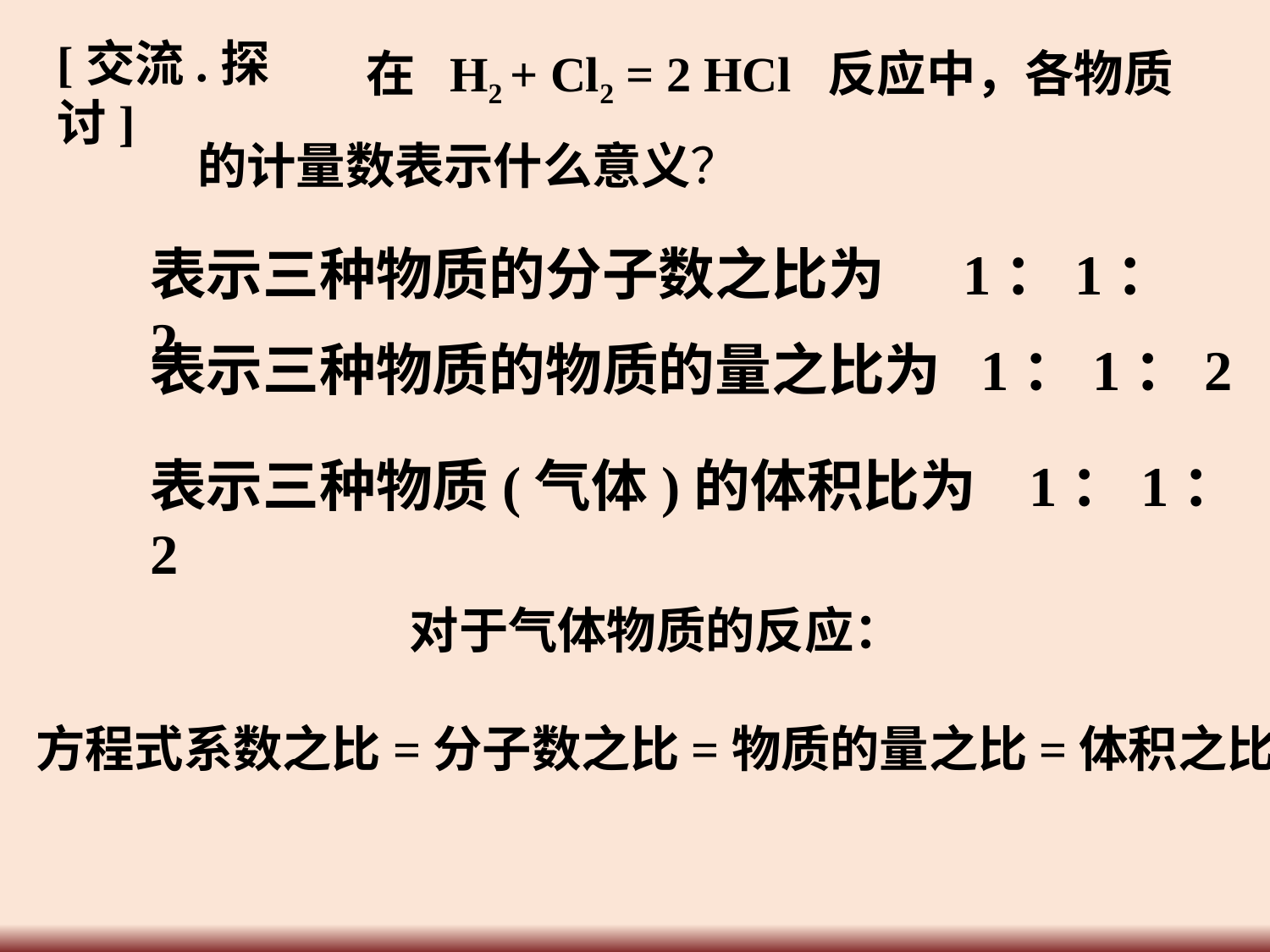

[交流.探讨]
              在  H2 + Cl2 = 2 HCl  反应中，各物质
的计量数表示什么意义？
表示三种物质的分子数之比为     1：1：2
表示三种物质的物质的量之比为  1：1：2
表示三种物质(气体)的体积比为   1：1：2
对于气体物质的反应：

方程式系数之比=分子数之比=物质的量之比=体积之比